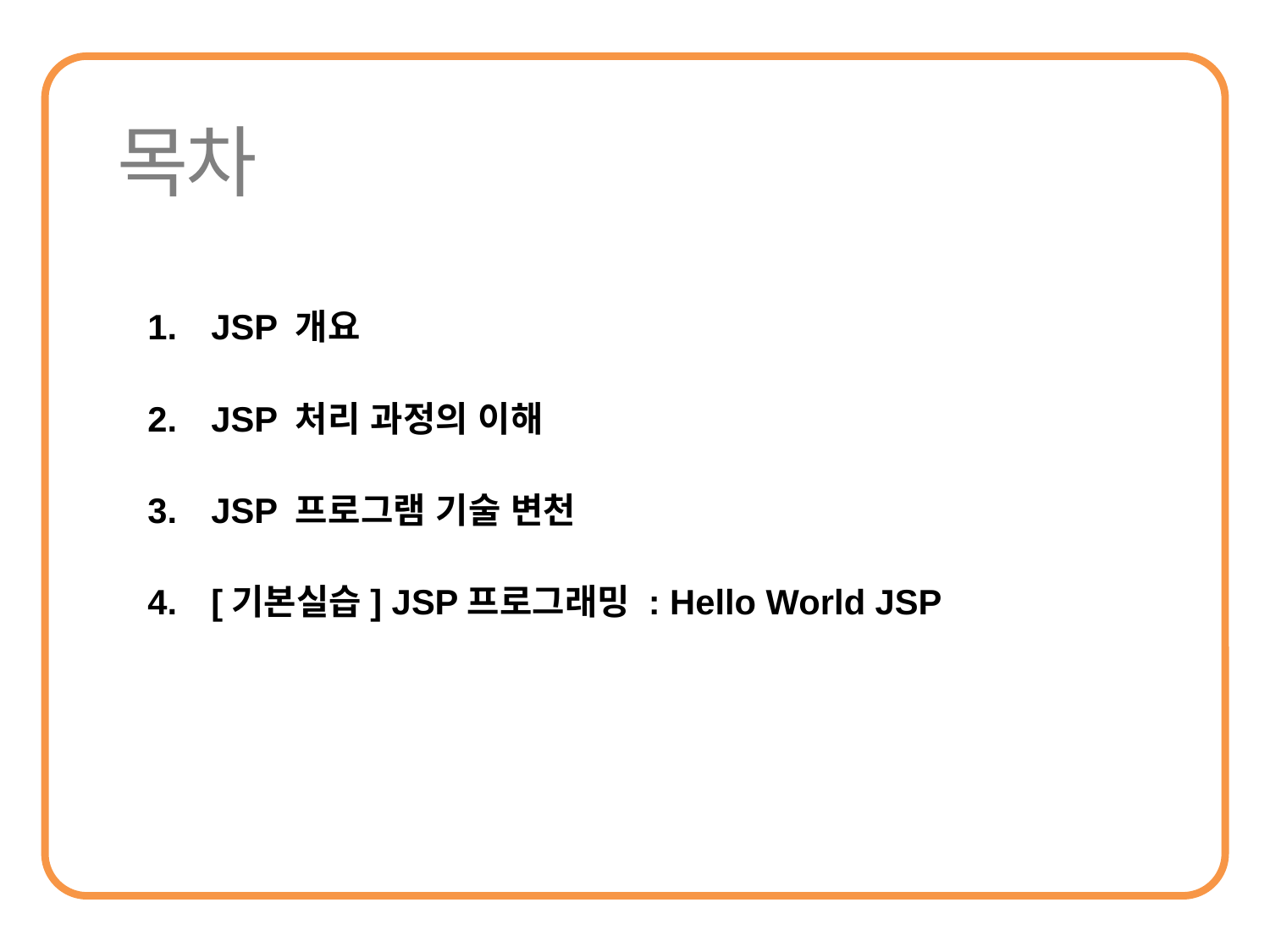

JSP 개요
JSP 처리 과정의 이해
JSP 프로그램 기술 변천
[기본실습] JSP프로그래밍 : Hello World JSP